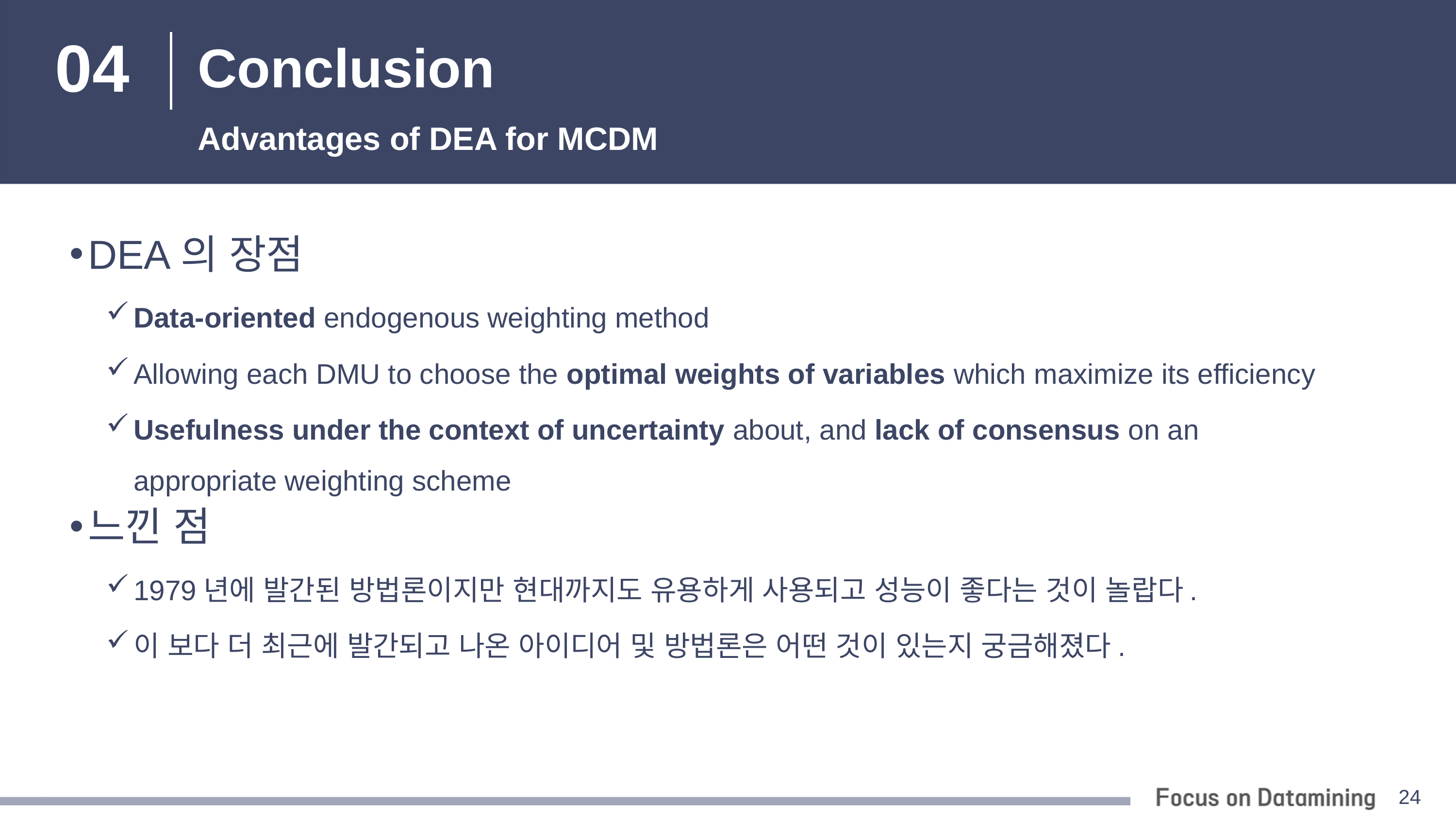

04
# Conclusion
Advantages of DEA for MCDM
DEA의 장점
Data-oriented endogenous weighting method
Allowing each DMU to choose the optimal weights of variables which maximize its efficiency
Usefulness under the context of uncertainty about, and lack of consensus on an appropriate weighting scheme
느낀 점
1979년에 발간된 방법론이지만 현대까지도 유용하게 사용되고 성능이 좋다는 것이 놀랍다.
이 보다 더 최근에 발간되고 나온 아이디어 및 방법론은 어떤 것이 있는지 궁금해졌다.